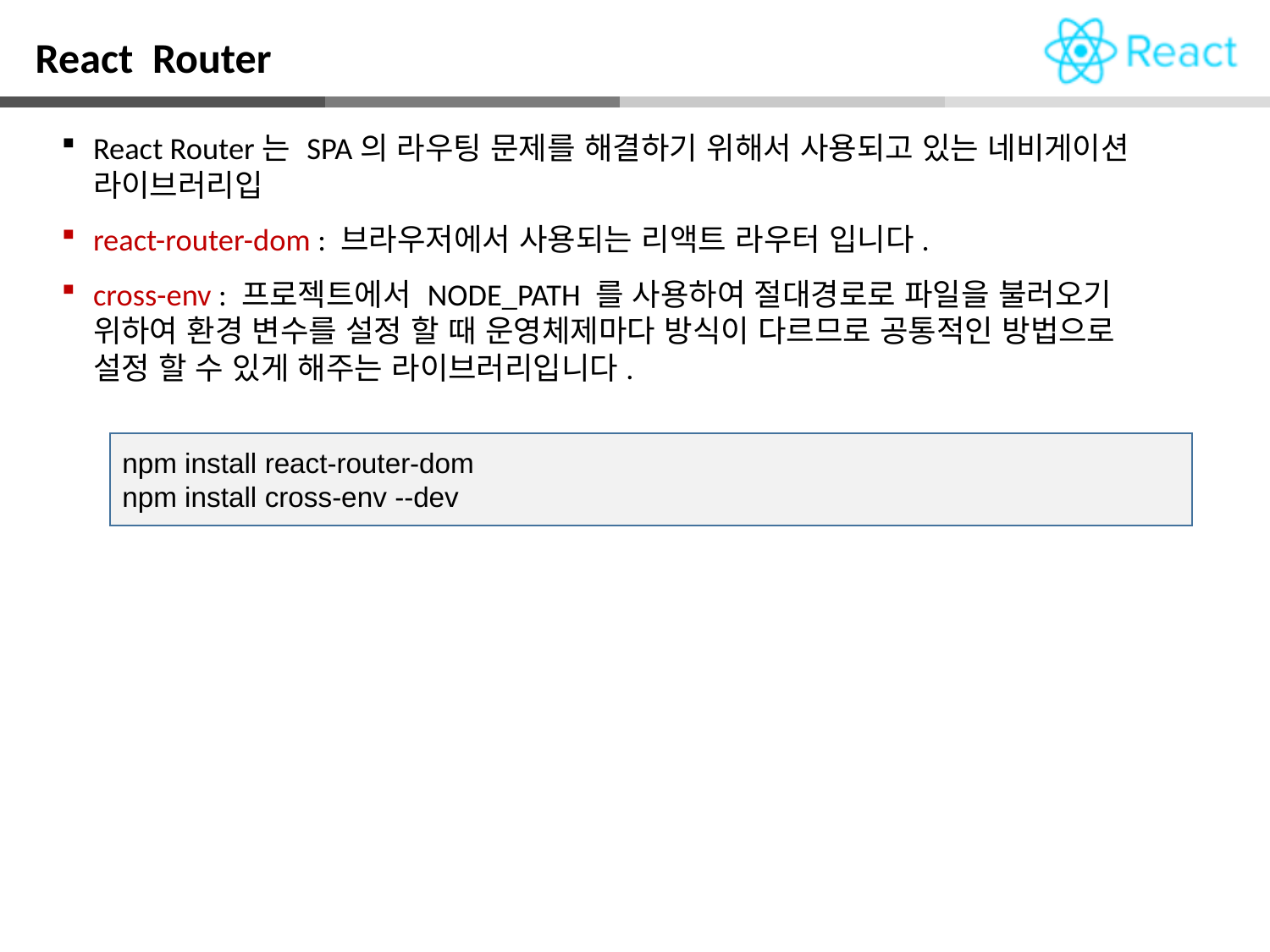

React  Router
React Router는 SPA의 라우팅 문제를 해결하기 위해서 사용되고 있는 네비게이션 라이브러리입
react-router-dom : 브라우저에서 사용되는 리액트 라우터 입니다.
cross-env : 프로젝트에서 NODE_PATH 를 사용하여 절대경로로 파일을 불러오기 위하여 환경 변수를 설정 할 때 운영체제마다 방식이 다르므로 공통적인 방법으로 설정 할 수 있게 해주는 라이브러리입니다.

npm install react-router-dom
npm install cross-env --dev